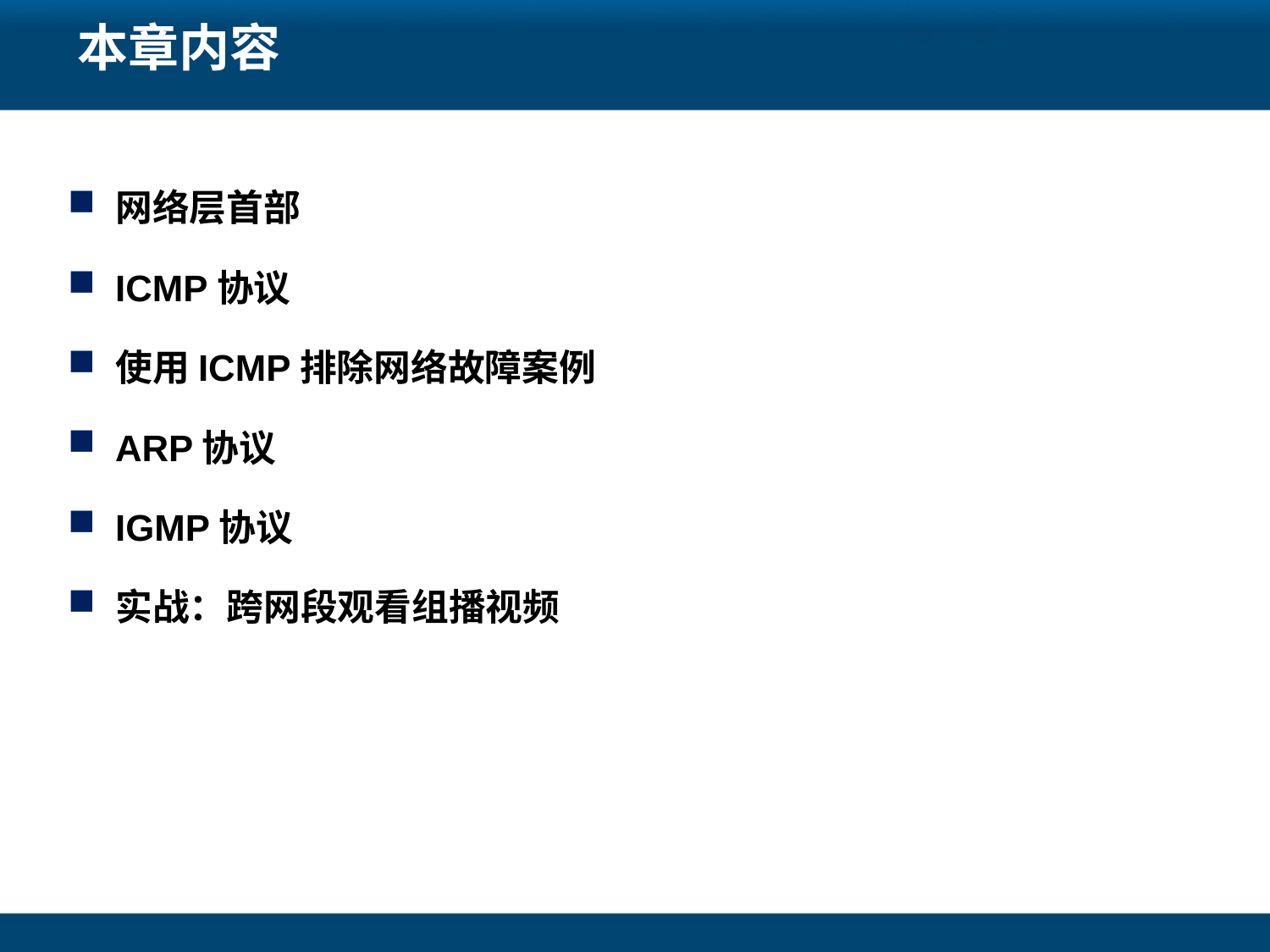

# 本章内容
网络层首部
ICMP协议
使用ICMP排除网络故障案例
ARP协议
IGMP协议
实战：跨网段观看组播视频